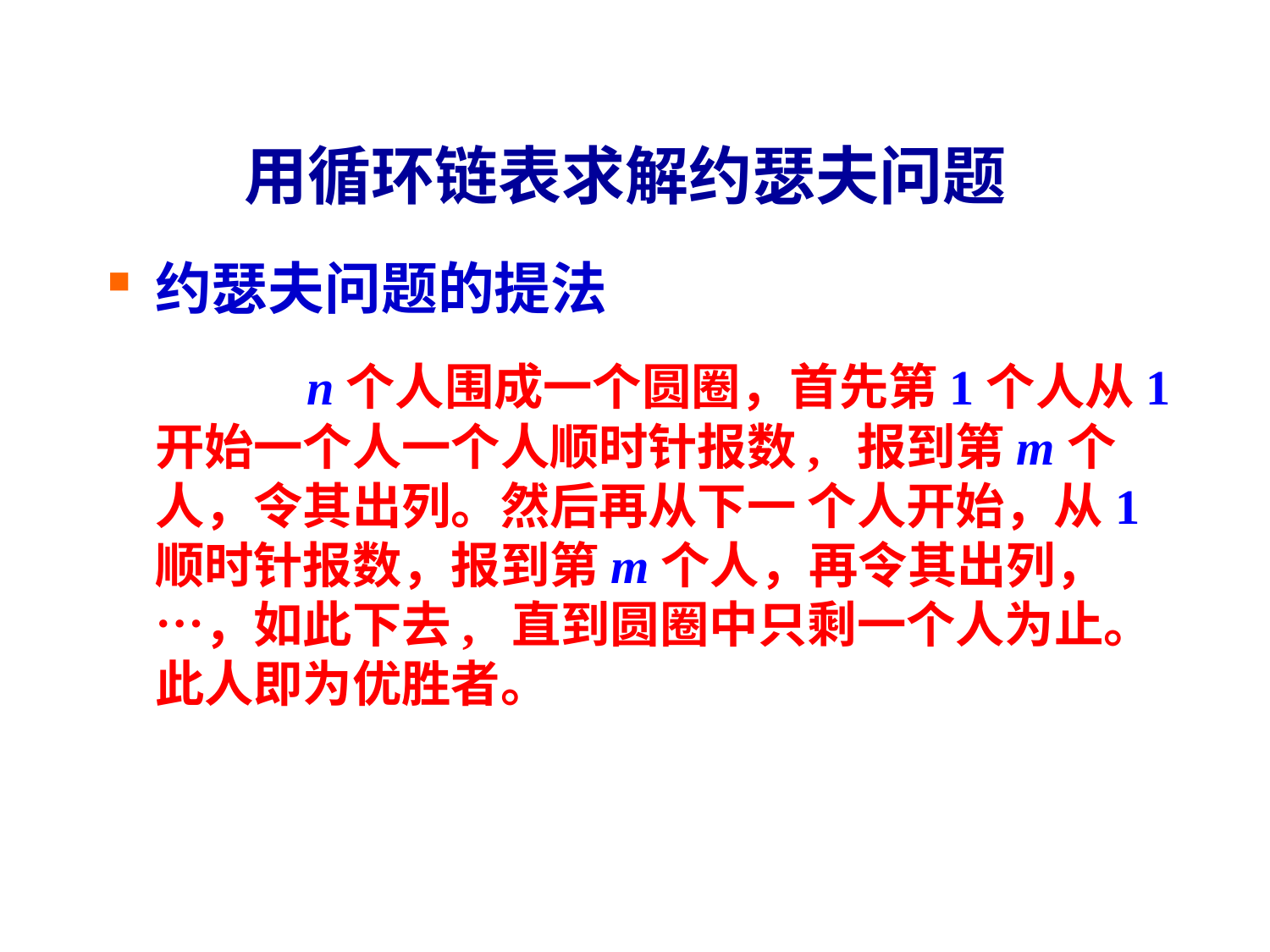

用循环链表求解约瑟夫问题
约瑟夫问题的提法
   		  n个人围成一个圆圈，首先第1个人从1开始一个人一个人顺时针报数,  报到第m个人，令其出列。然后再从下一 个人开始，从1顺时针报数，报到第m个人，再令其出列，…，如此下去,  直到圆圈中只剩一个人为止。此人即为优胜者。
146